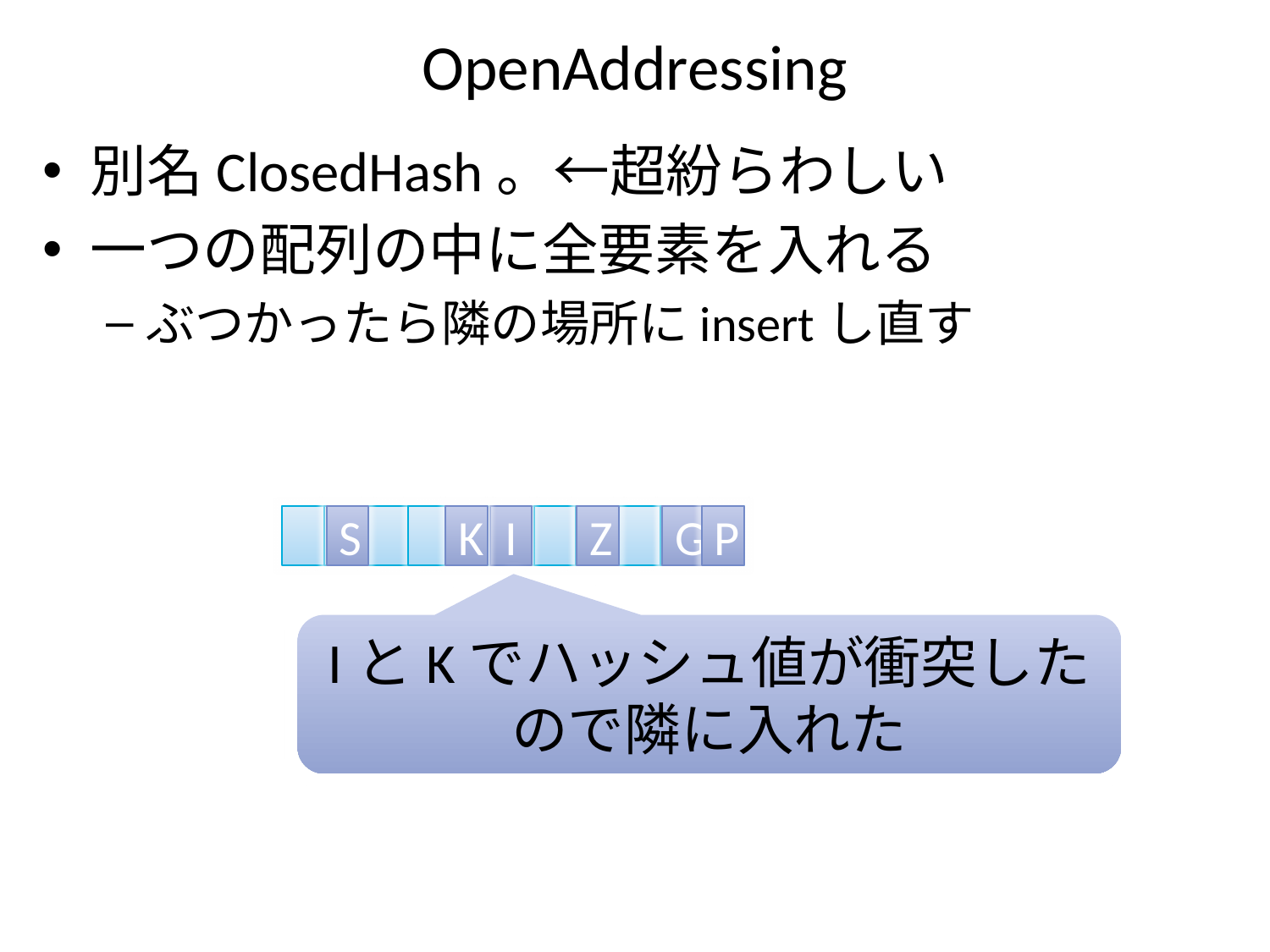

# OpenAddressing
別名ClosedHash。←超紛らわしい
一つの配列の中に全要素を入れる
ぶつかったら隣の場所にinsertし直す
G

S

K

I

Z

P
IとKでハッシュ値が衝突したので隣に入れた